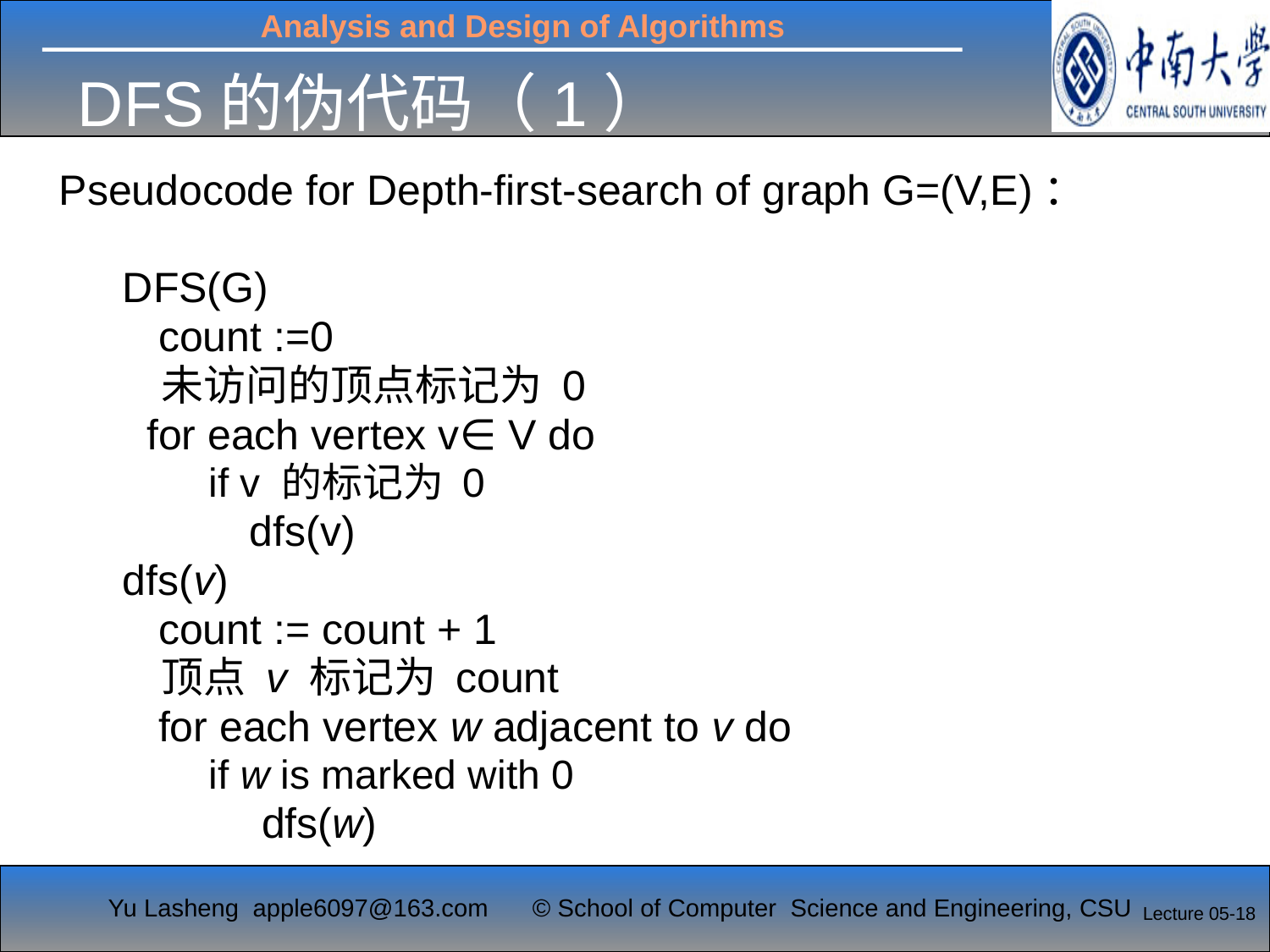

# DFS的伪代码（1）
Pseudocode for Depth-first-search of graph G=(V,E)：

DFS(G)
   count :=0
   未访问的顶点标记为 0
  for each vertex v∈ V do
  if v 的标记为 0
dfs(v)
dfs(v)
   count := count + 1
   顶点 v 标记为 count
   for each vertex w adjacent to v do
  if w is marked with 0
 dfs(w)
Lecture 05-18